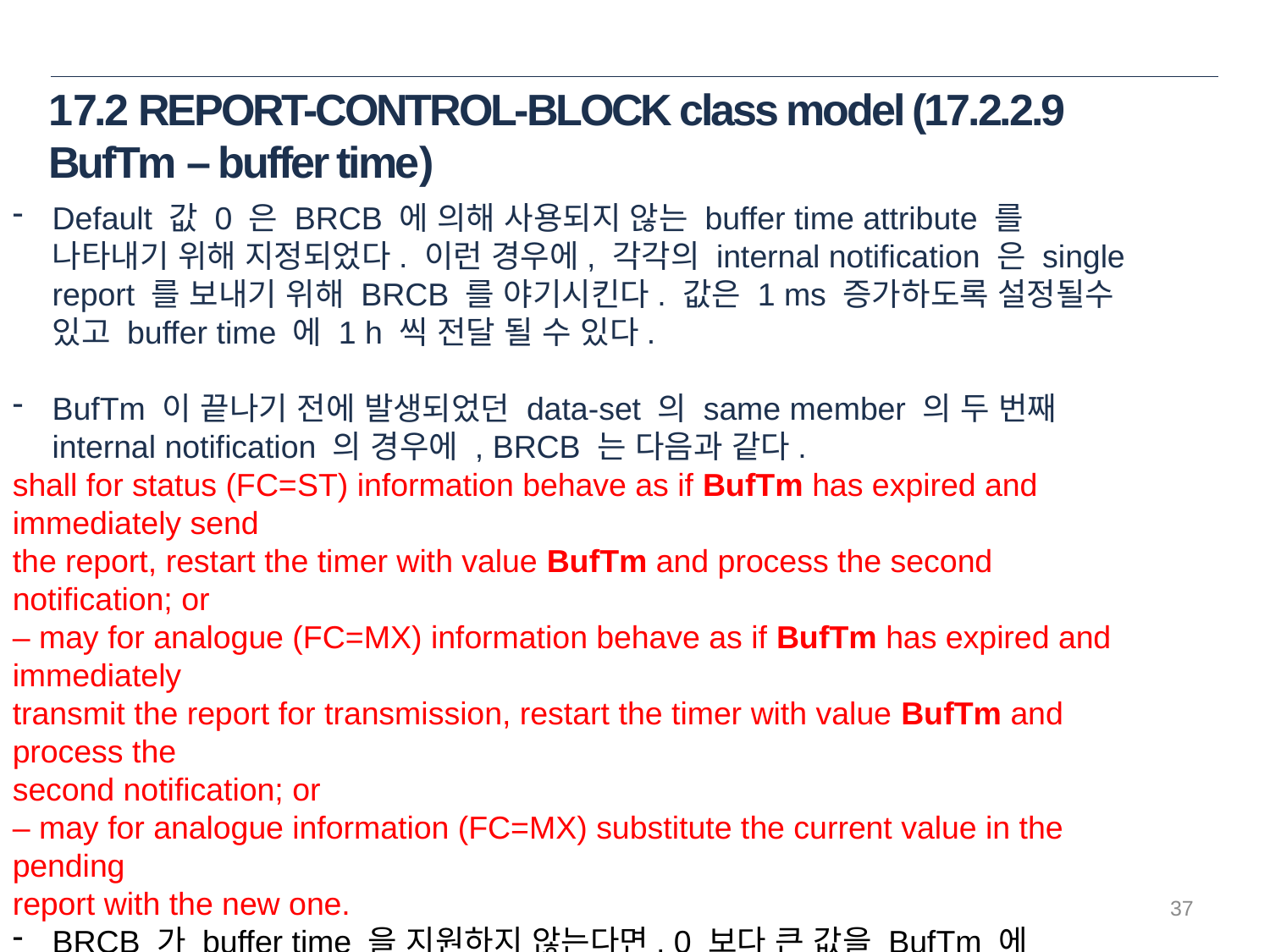

17.2 REPORT-CONTROL-BLOCK class model (17.2.2.9 BufTm – buffer time)
Default 값 0 은 BRCB 에 의해 사용되지 않는 buffer time attribute 를 나타내기 위해 지정되었다. 이런 경우에, 각각의 internal notification 은 single report 를 보내기 위해 BRCB 를 야기시킨다. 값은 1 ms 증가하도록 설정될수 있고 buffer time 에 1 h 씩 전달 될 수 있다.

BufTm 이 끝나기 전에 발생되었던 data-set 의 same member 의 두 번째 internal notification 의 경우에 , BRCB 는 다음과 같다.
shall for status (FC=ST) information behave as if BufTm has expired and immediately send
the report, restart the timer with value BufTm and process the second notification; or
– may for analogue (FC=MX) information behave as if BufTm has expired and immediately
transmit the report for transmission, restart the timer with value BufTm and process the
second notification; or
– may for analogue information (FC=MX) substitute the current value in the pending
report with the new one.
BRCB 가 buffer time 을 지원하지 않는다면, 0 보다 큰 값을 BufTm 에 설정하는 시도는 SetBRCBValues service 의 negative response 를 야기시킨다.

BufTm 의 SetBRCBValues는 속성 값이 바뀐다면 purgeBuf 를 TRUE 로 설정하는 것과 같은 효과를 가진다.

37